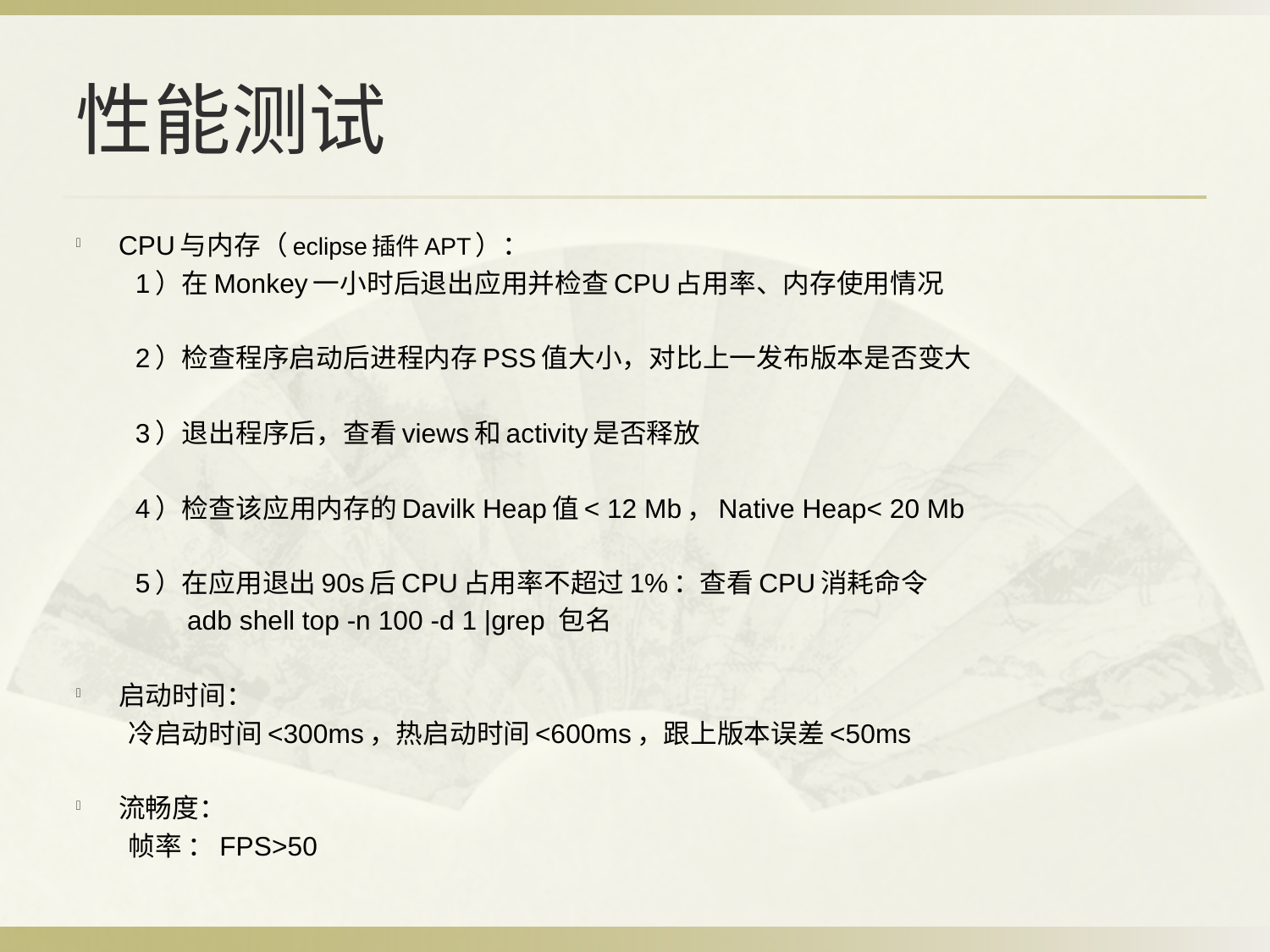

# 性能测试
CPU与内存（eclipse插件APT）：
        1）在Monkey一小时后退出应用并检查CPU占用率、内存使用情况

        2）检查程序启动后进程内存PSS值大小，对比上一发布版本是否变大

        3）退出程序后，查看views和activity是否释放

        4）检查该应用内存的Davilk Heap值< 12 Mb，Native Heap< 20 Mb

        5）在应用退出90s后CPU占用率不超过1%：查看CPU消耗命令
               adb shell top -n 100 -d 1 |grep 包名

启动时间：
        冷启动时间<300ms，热启动时间<600ms，跟上版本误差<50ms

流畅度：
        帧率 ：FPS>50